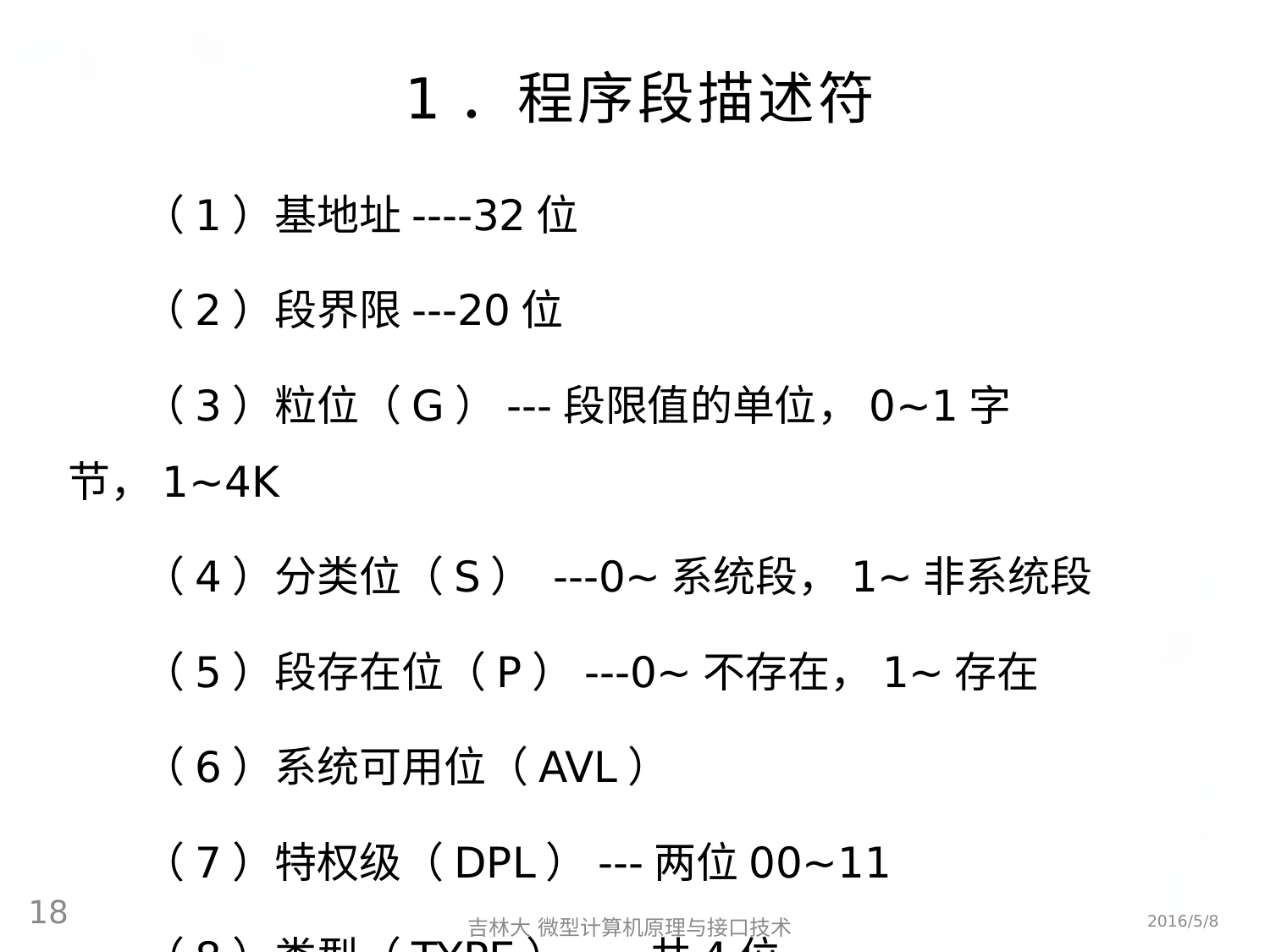

# 1．程序段描述符
（1）基地址----32位
（2）段界限---20位
（3）粒位（G）---段限值的单位，0~1字节，1~4K
（4）分类位（S） ---0~系统段，1~非系统段
（5）段存在位（P）---0~不存在，1~存在
（6）系统可用位（AVL）
（7）特权级（DPL）---两位00~11
（8）类型（TYPE）----共4位
18
2016/5/8
吉林大 微型计算机原理与接口技术